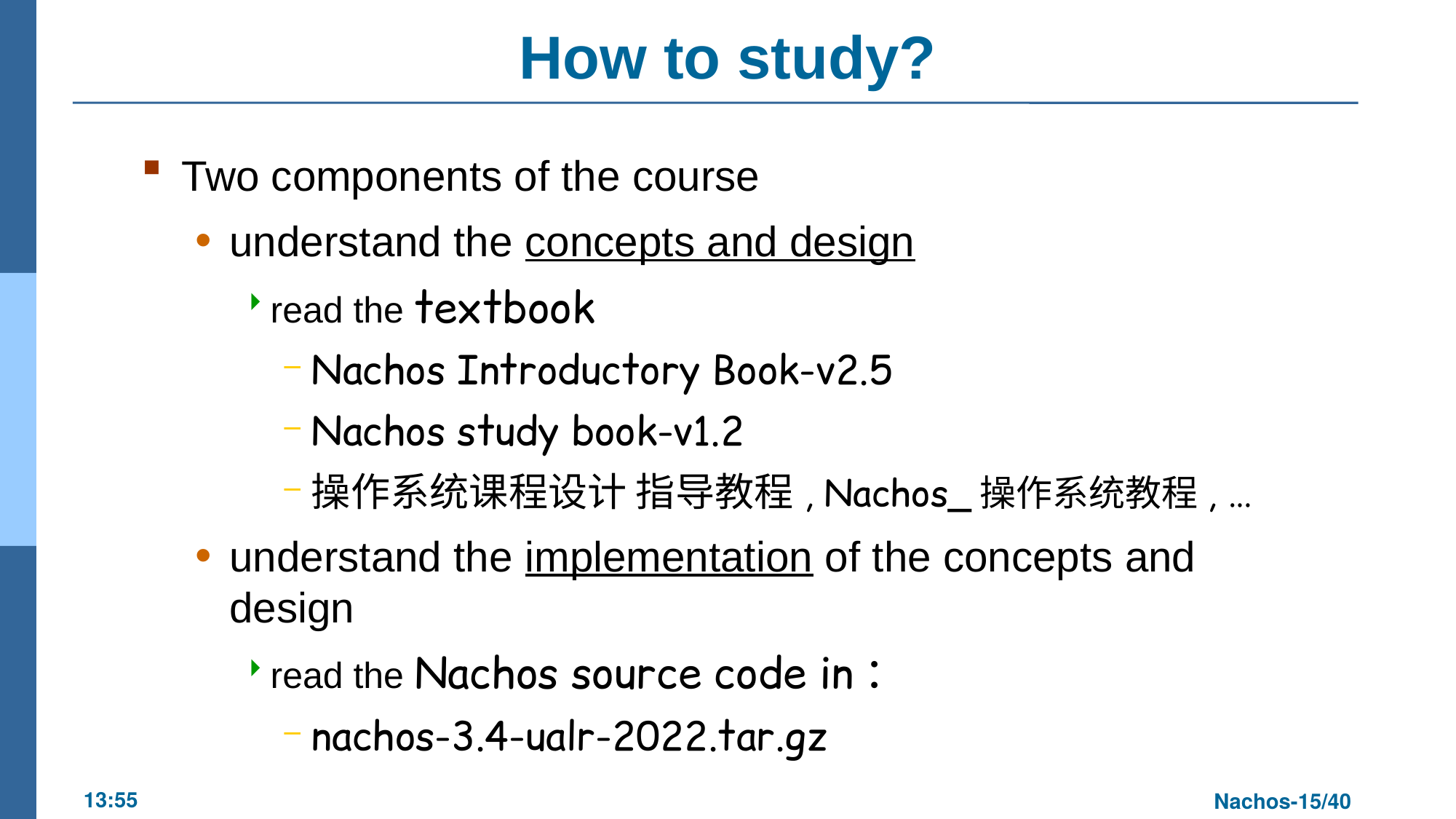

# How to study?
Two components of the course
understand the concepts and design
read the textbook
Nachos Introductory Book-v2.5
Nachos study book-v1.2
操作系统课程设计 指导教程, Nachos_操作系统教程, …
understand the implementation of the concepts and design
read the Nachos source code in：
nachos-3.4-ualr-2022.tar.gz